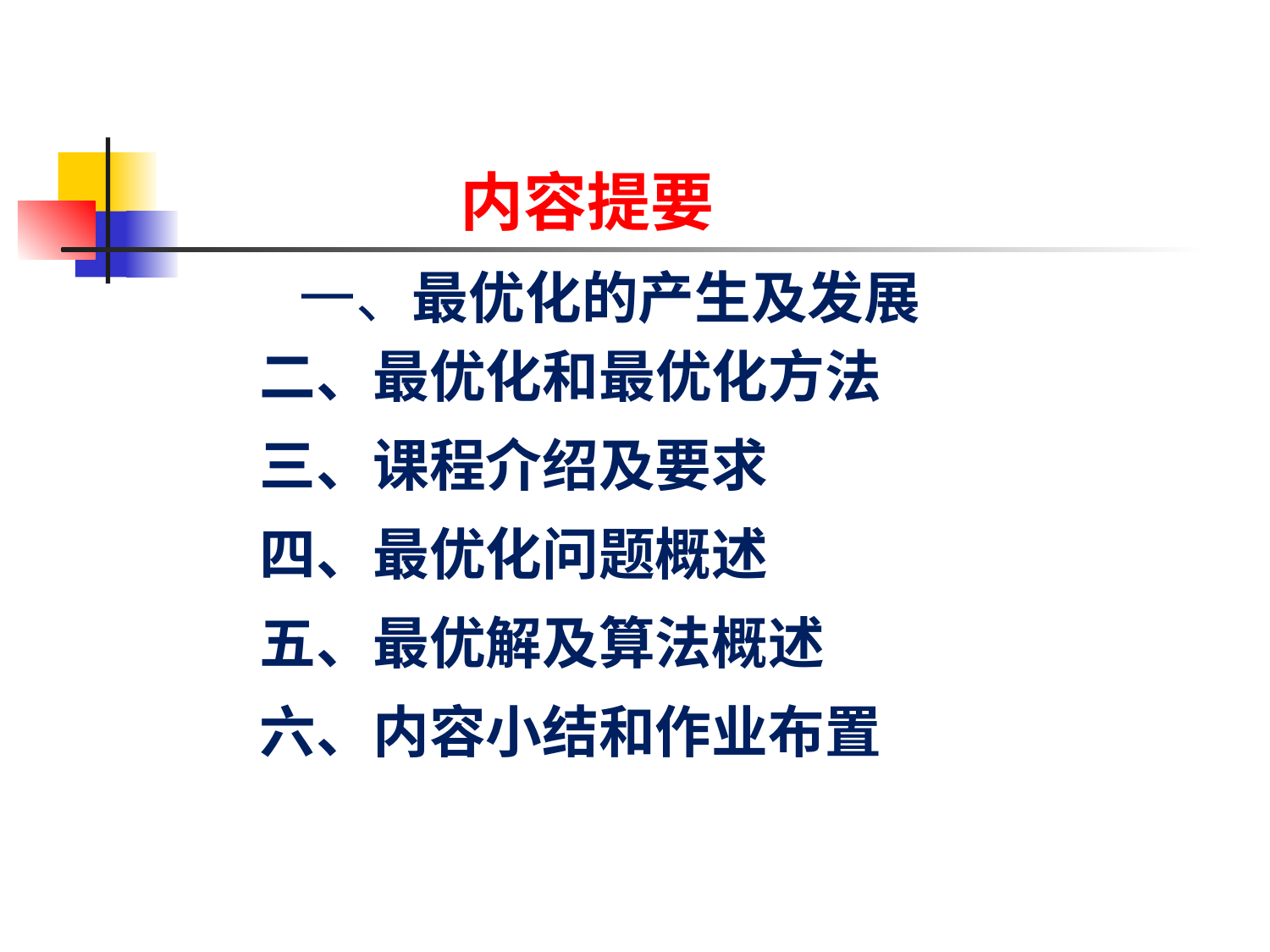

# 内容提要
一、最优化的产生及发展
   二、最优化和最优化方法
   三、课程介绍及要求
   四、最优化问题概述
   五、最优解及算法概述
   六、内容小结和作业布置